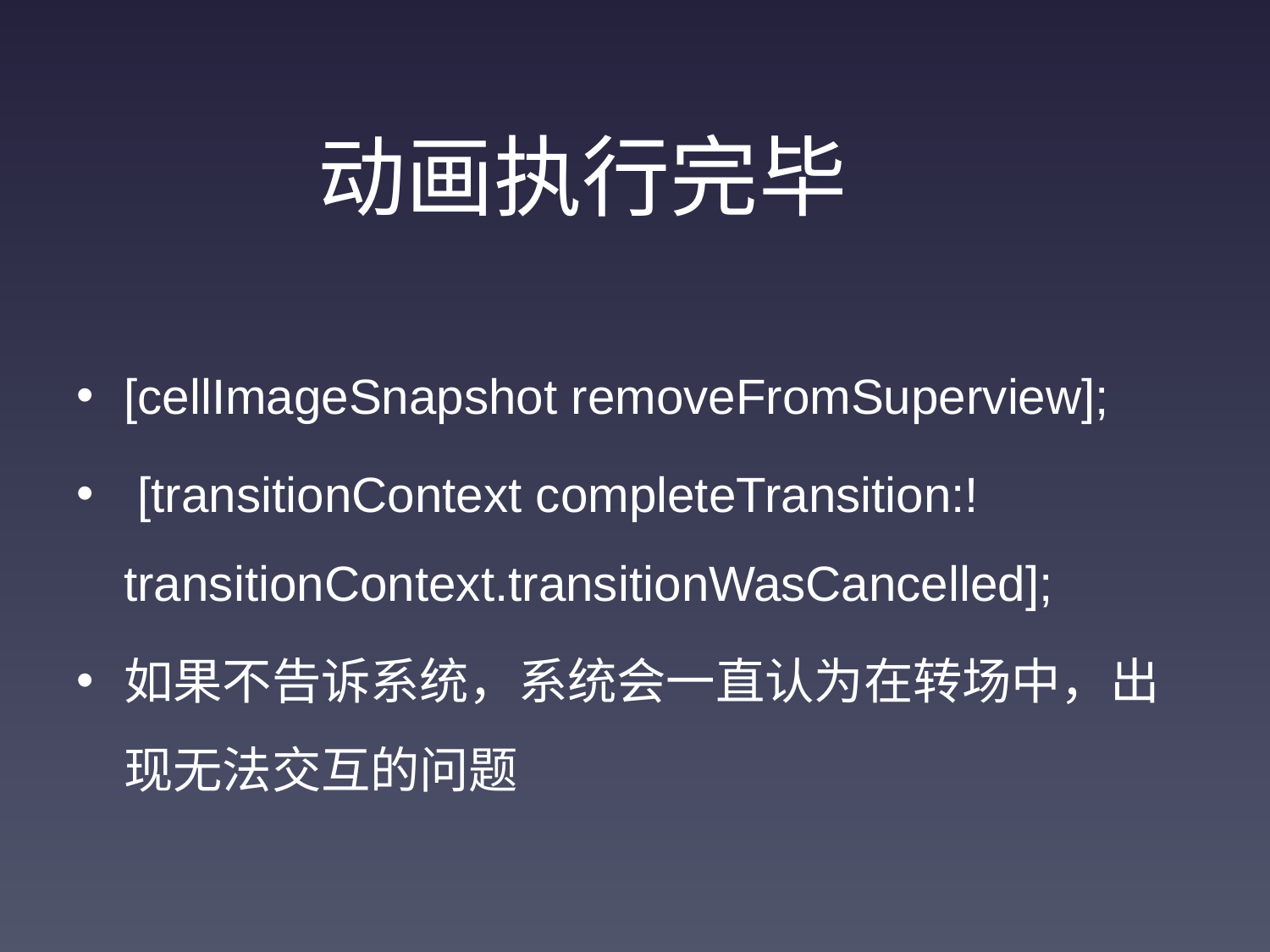

# 动画执行完毕
[cellImageSnapshot removeFromSuperview];
 [transitionContext completeTransition:!transitionContext.transitionWasCancelled];
如果不告诉系统，系统会一直认为在转场中，出现无法交互的问题